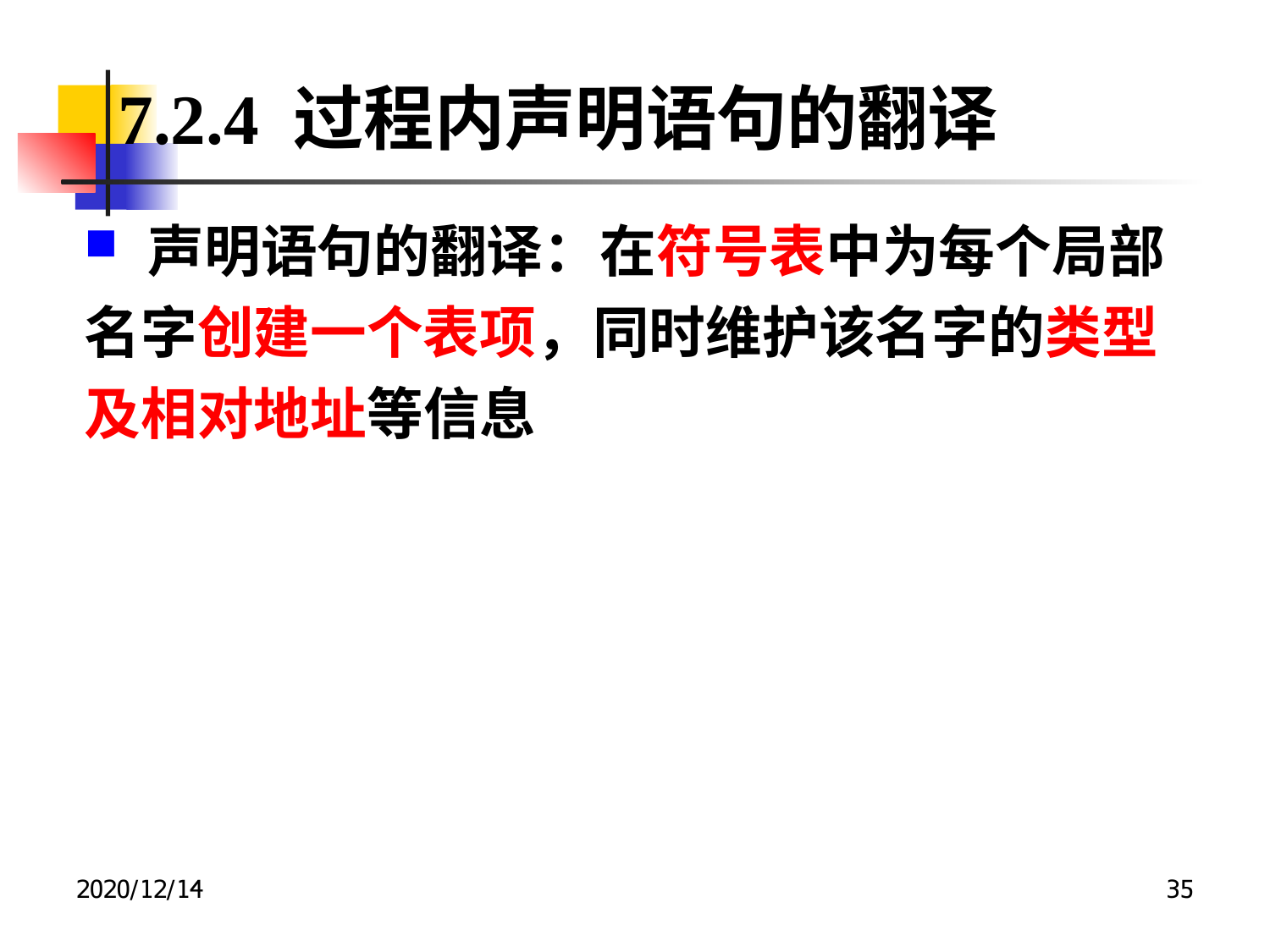

7.2.4 过程内声明语句的翻译
声明语句的翻译：在符号表中为每个局部
名字创建一个表项，同时维护该名字的类型
及相对地址等信息
2020/12/14
35